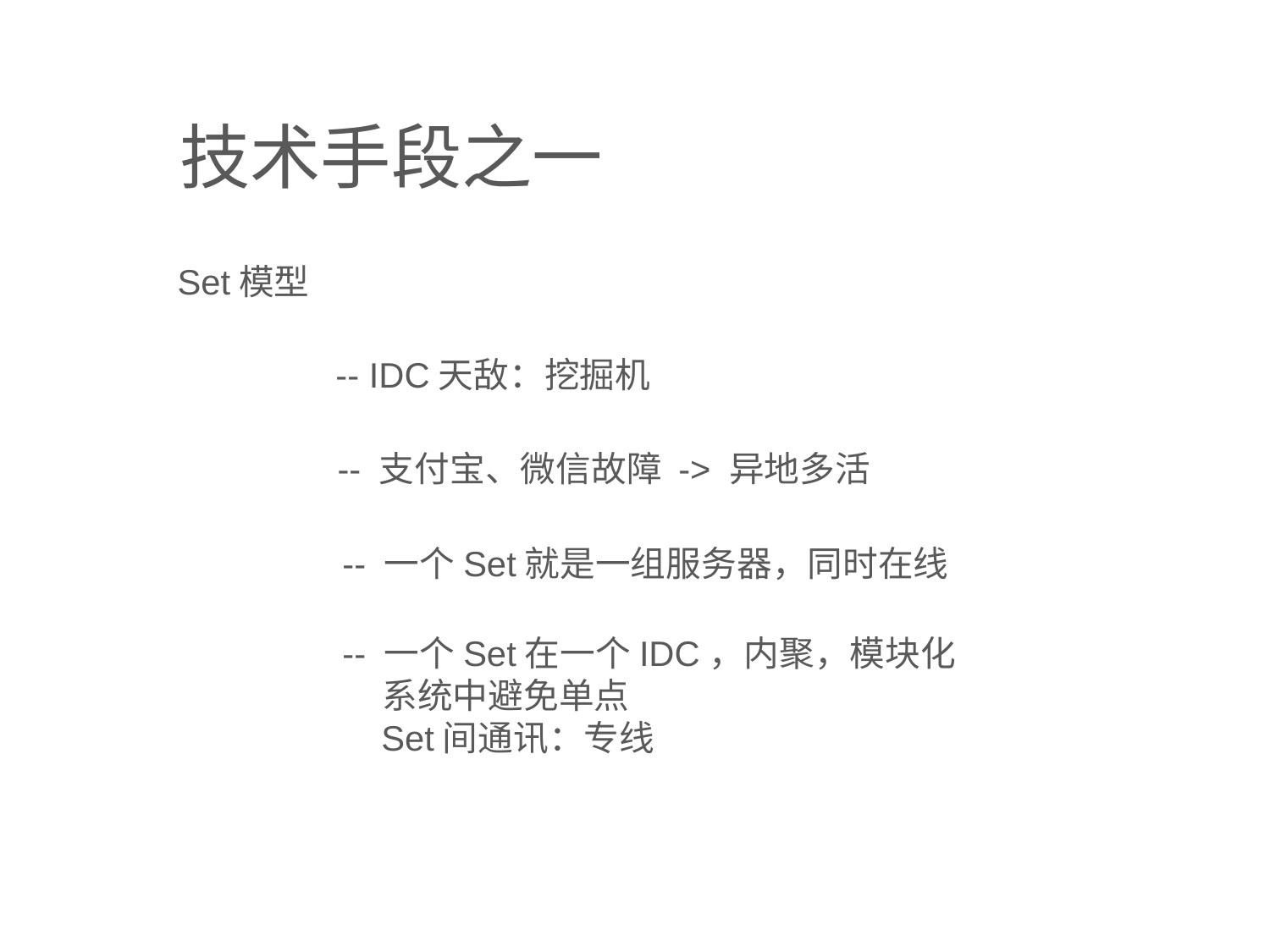

技术手段之一
Set模型
-- IDC天敌：挖掘机
-- 支付宝、微信故障 -> 异地多活
-- 一个Set就是一组服务器，同时在线
-- 一个Set在一个IDC，内聚，模块化
    系统中避免单点
    Set间通讯：专线